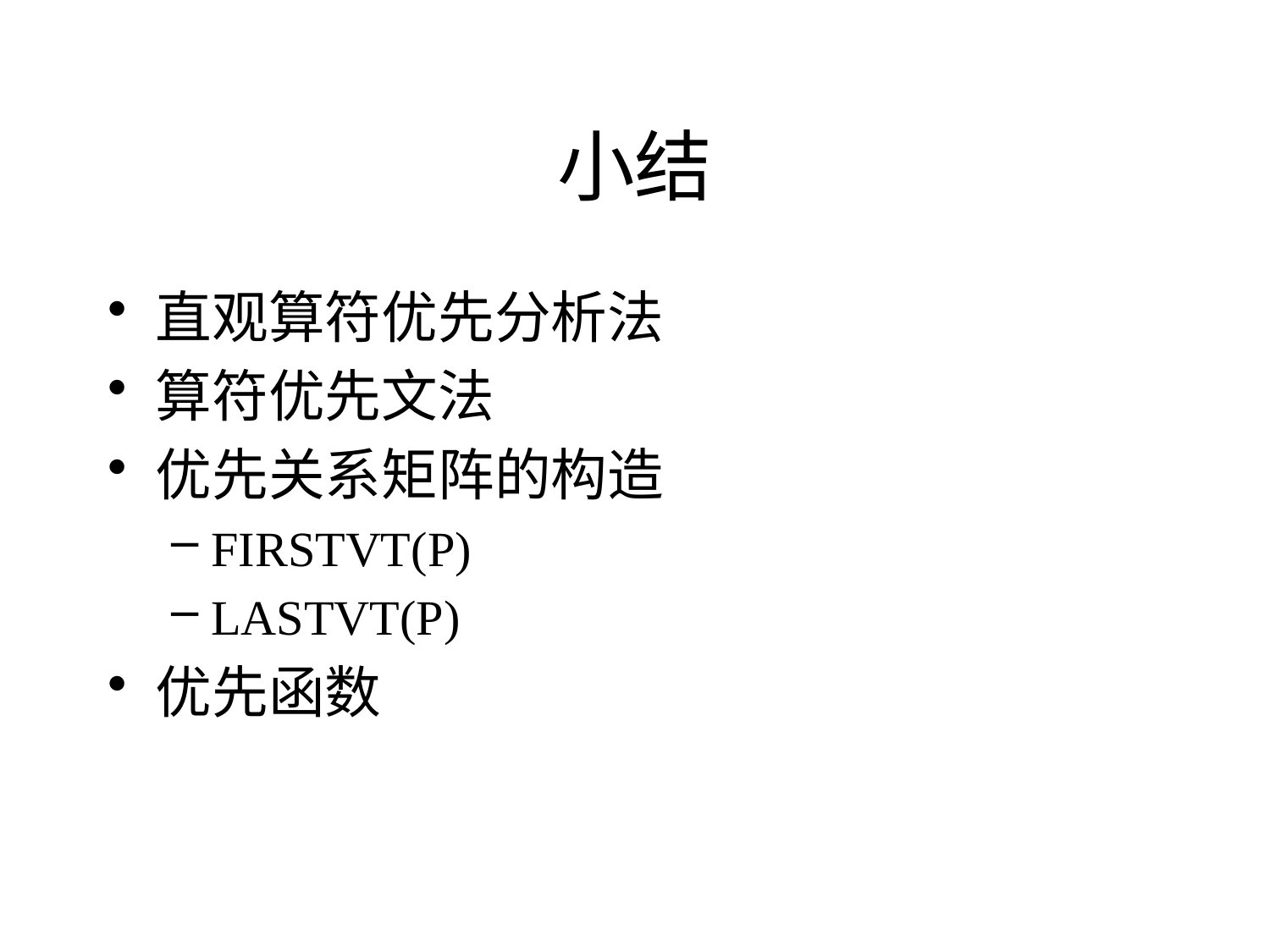

# 小结
直观算符优先分析法
算符优先文法
优先关系矩阵的构造
FIRSTVT(P)
LASTVT(P)
优先函数